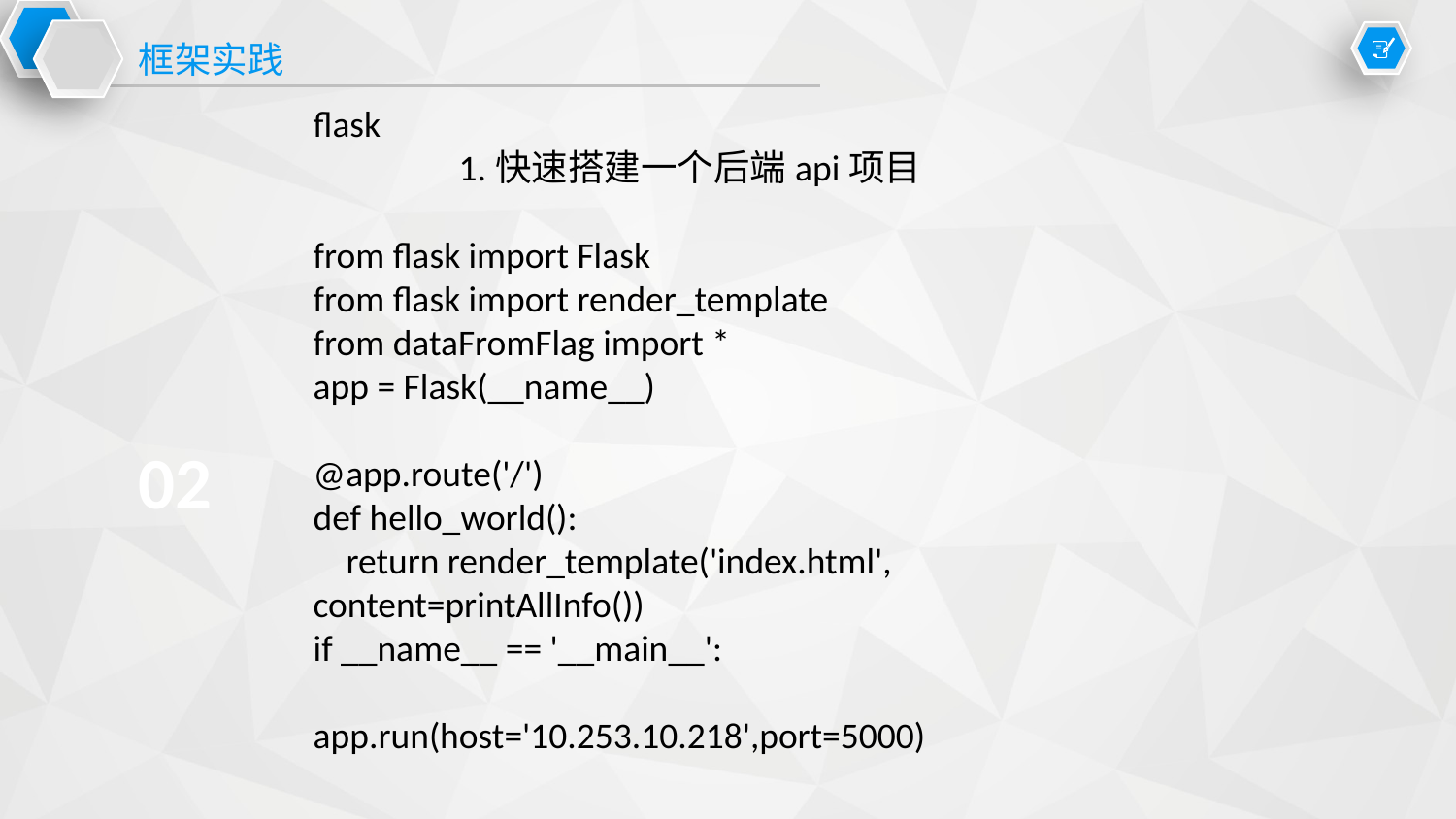

框架实践
	flask
		1.快速搭建一个后端api项目

from flask import Flask
from flask import render_template
from dataFromFlag import *
app = Flask(__name__)

@app.route('/')
def hello_world():
    return render_template('index.html', content=printAllInfo())
if __name__ == '__main__':
    app.run(host='10.253.10.218',port=5000)
02